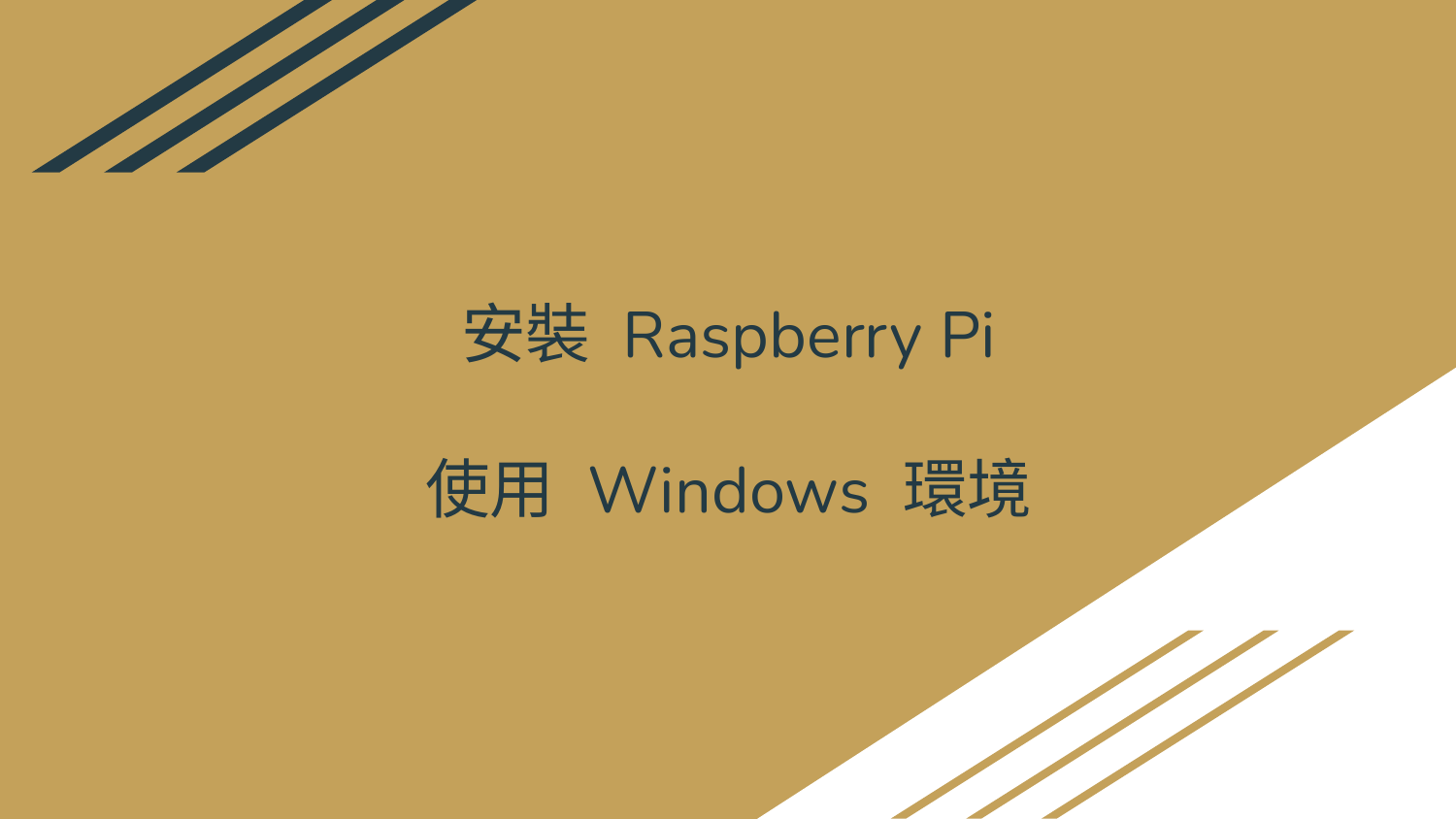

# 安裝 Raspberry Pi

使用 Windows 環境